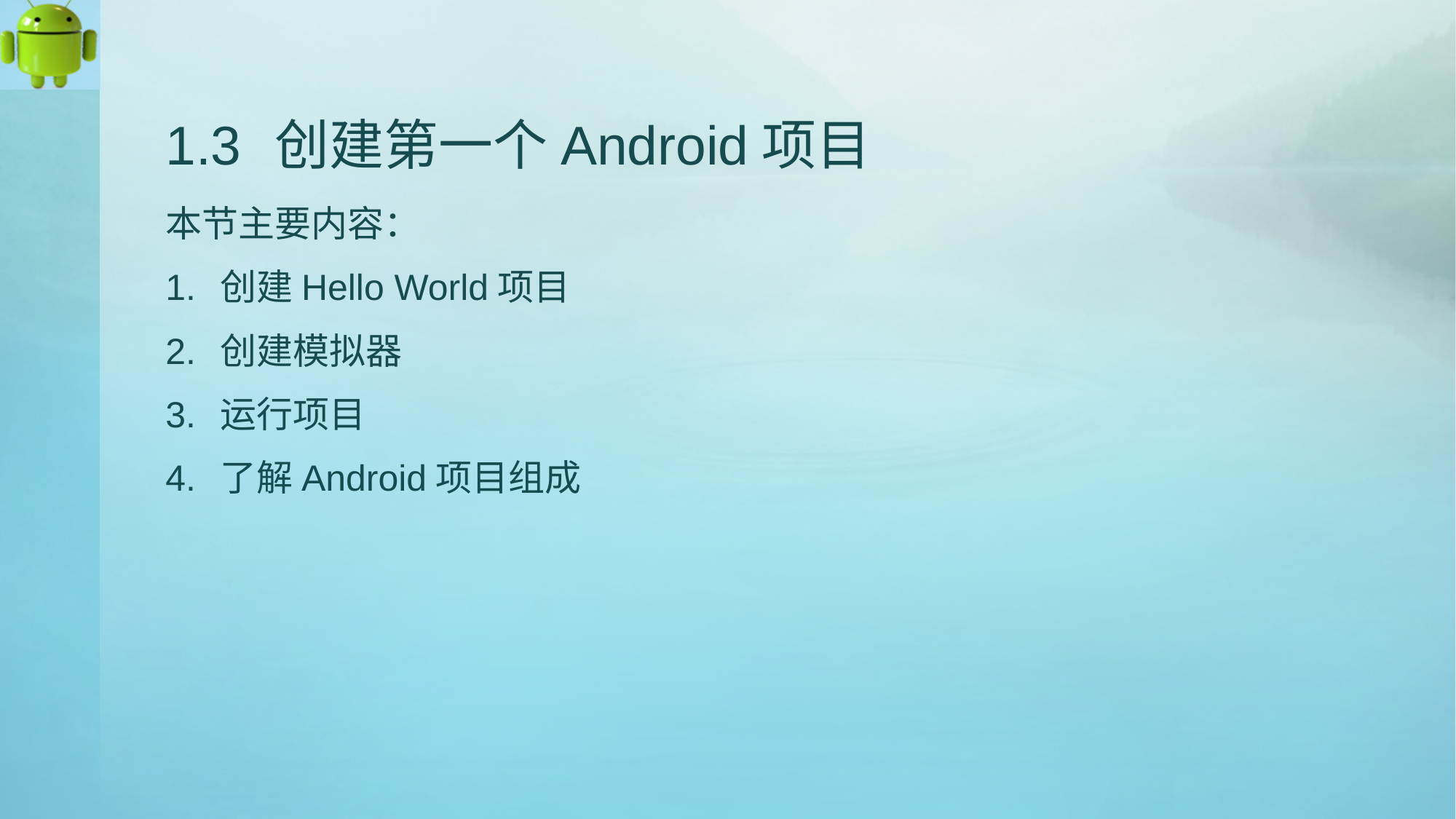

# 1.3	创建第一个Android项目
本节主要内容：
创建Hello World项目
创建模拟器
运行项目
了解Android项目组成